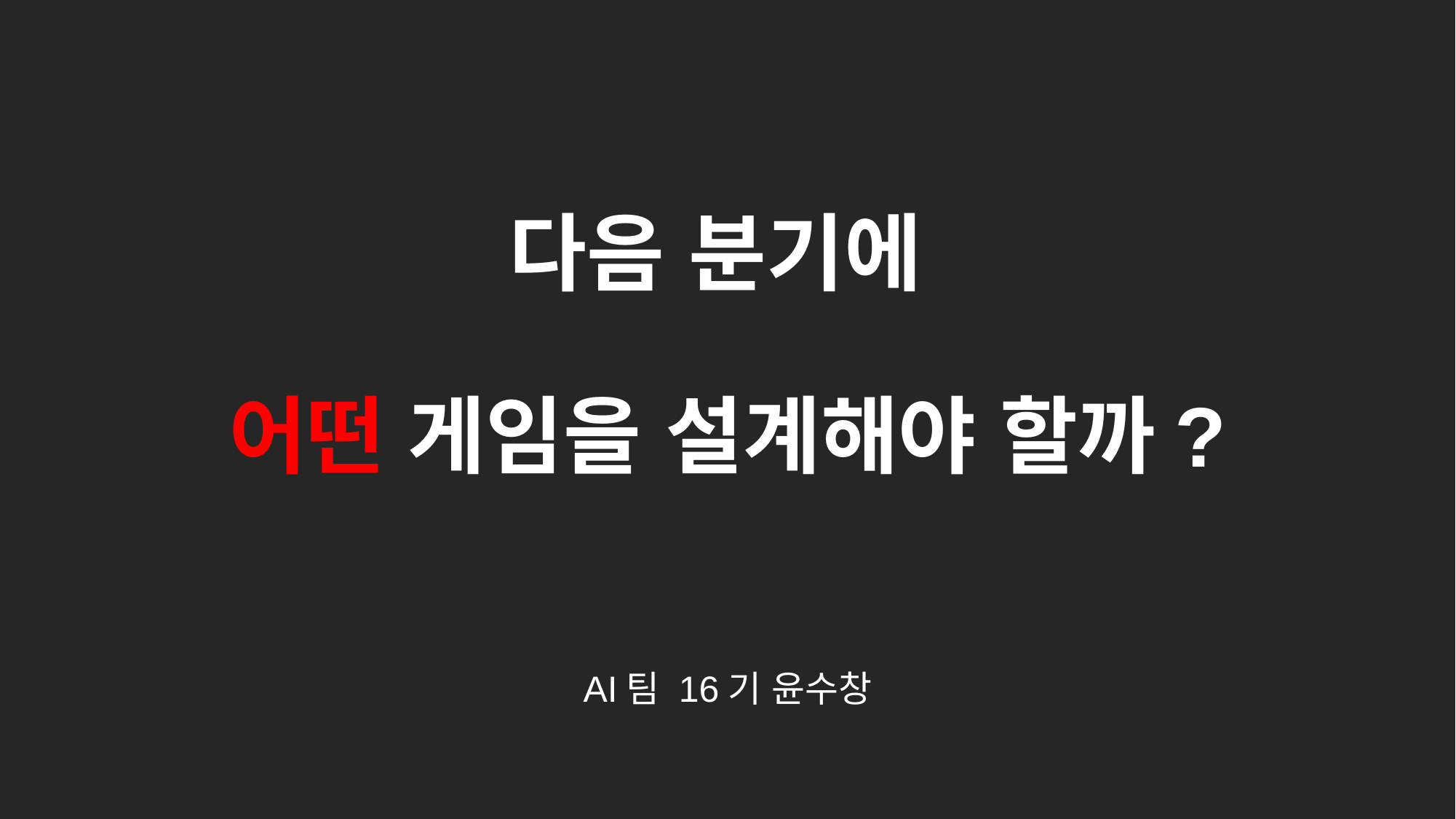

# 다음 분기에 어떤 게임을 설계해야 할까?

AI팀 16기 윤수창